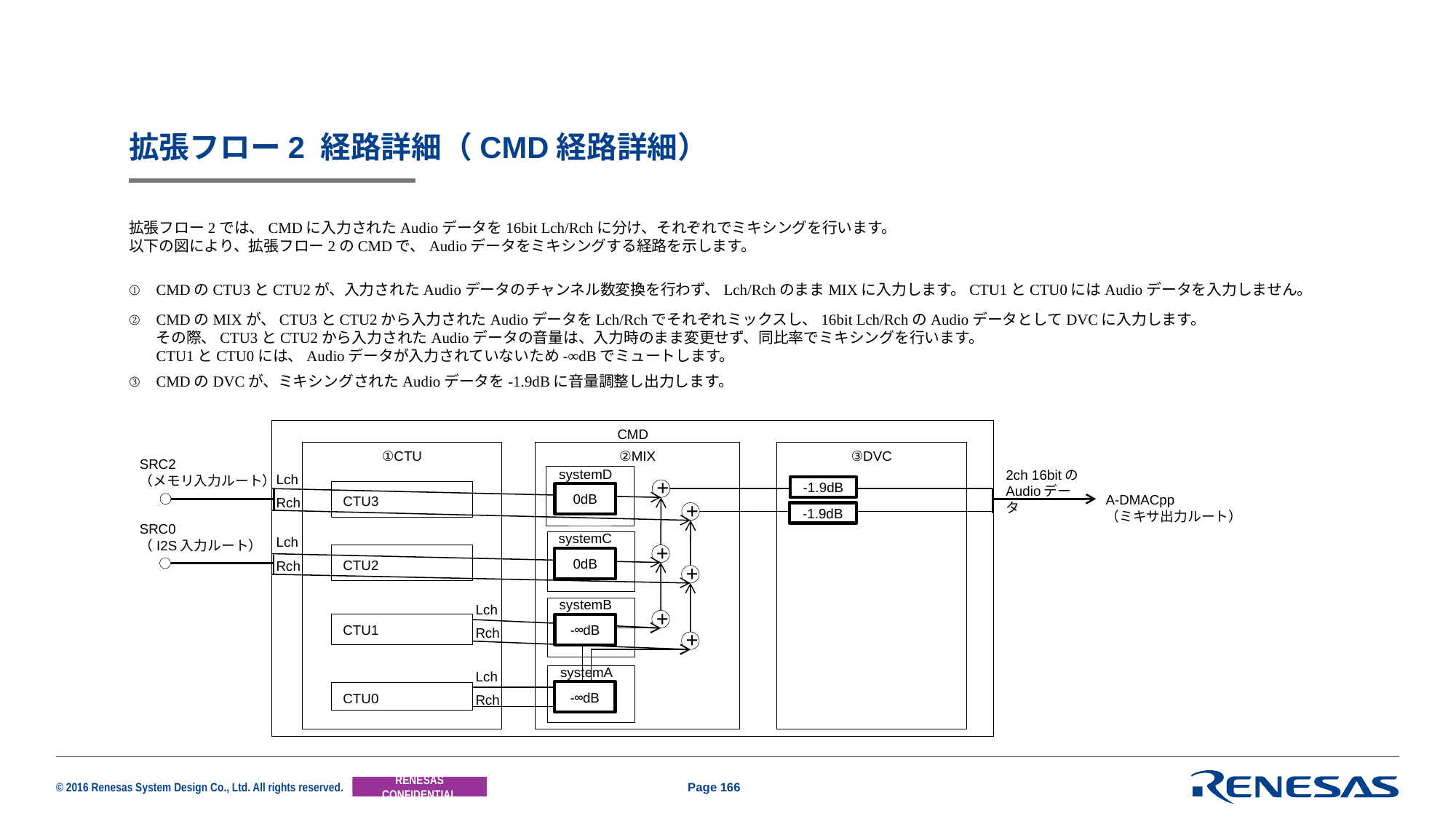

# 拡張フロー2 経路詳細（CMD経路詳細）
拡張フロー2では、CMDに入力されたAudioデータを16bit Lch/Rchに分け、それぞれでミキシングを行います。
以下の図により、拡張フロー2のCMDで、Audioデータをミキシングする経路を示します。
CMDのCTU3とCTU2が、入力されたAudioデータのチャンネル数変換を行わず、Lch/RchのままMIXに入力します。CTU1とCTU0にはAudioデータを入力しません。
CMDのMIXが、CTU3とCTU2から入力されたAudioデータをLch/Rchでそれぞれミックスし、16bit Lch/RchのAudioデータとしてDVCに入力します。
その際、CTU3とCTU2から入力されたAudioデータの音量は、入力時のまま変更せず、同比率でミキシングを行います。
CTU1とCTU0には、Audioデータが入力されていないため-∞dBでミュートします。
CMDのDVCが、ミキシングされたAudioデータを-1.9dBに音量調整し出力します。
CMD
①CTU
②MIX
③DVC
SRC2
（メモリ入力ルート）
systemD
2ch 16bitの
Audioデータ
Lch

-1.9dB
+

0dB
A-DMACpp
（ミキサ出力ルート）
CTU3
Rch

-1.9dB
+
SRC0
（I2S入力ルート）
systemC
Lch

+
0dB
CTU2
Rch

+
systemB
Lch

+

-∞dB
CTU1
Rch
+
systemA
Lch

-∞dB

CTU0
Rch
Page 166